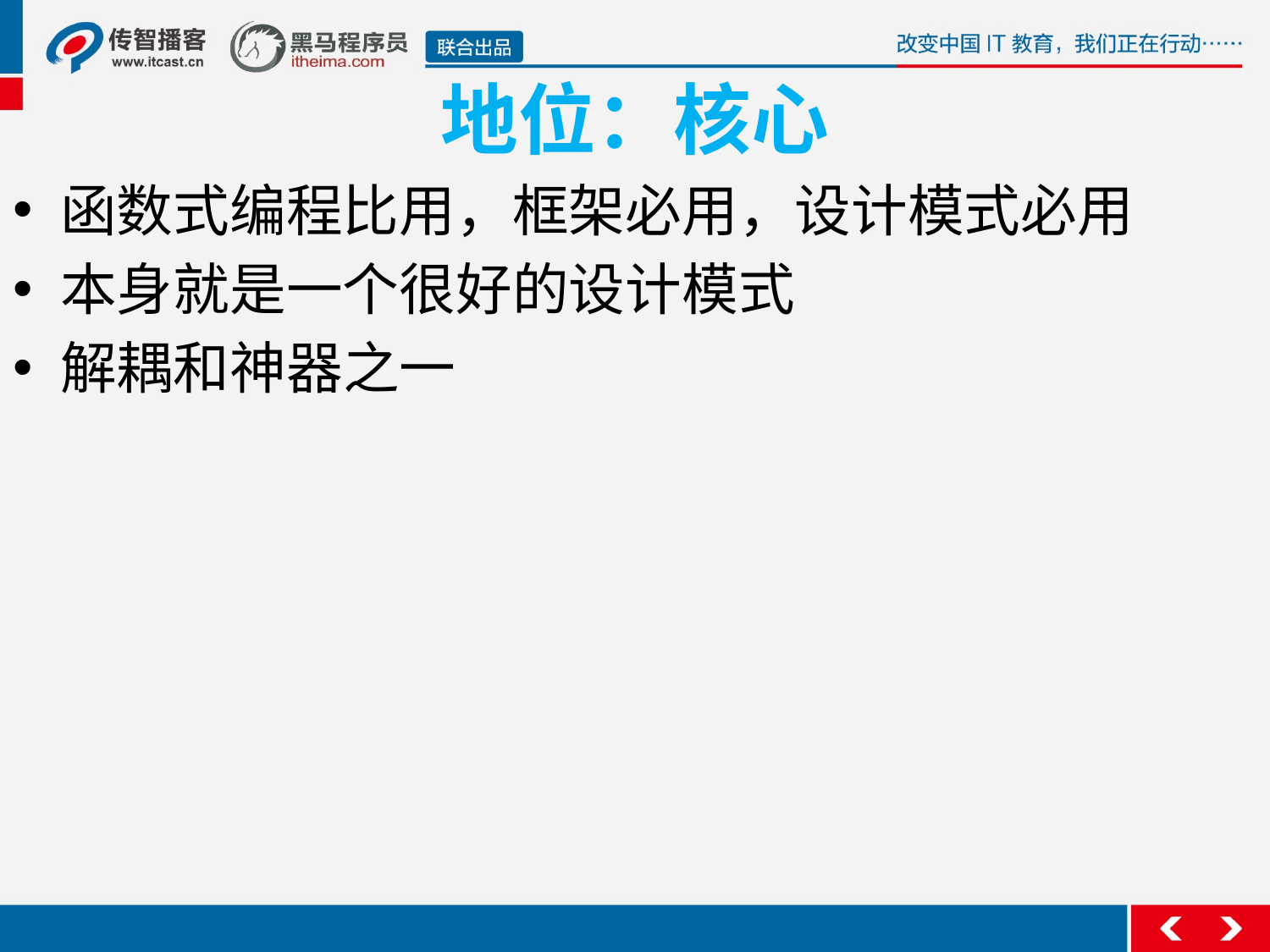

# 地位：核心
函数式编程比用，框架必用，设计模式必用
本身就是一个很好的设计模式
解耦和神器之一